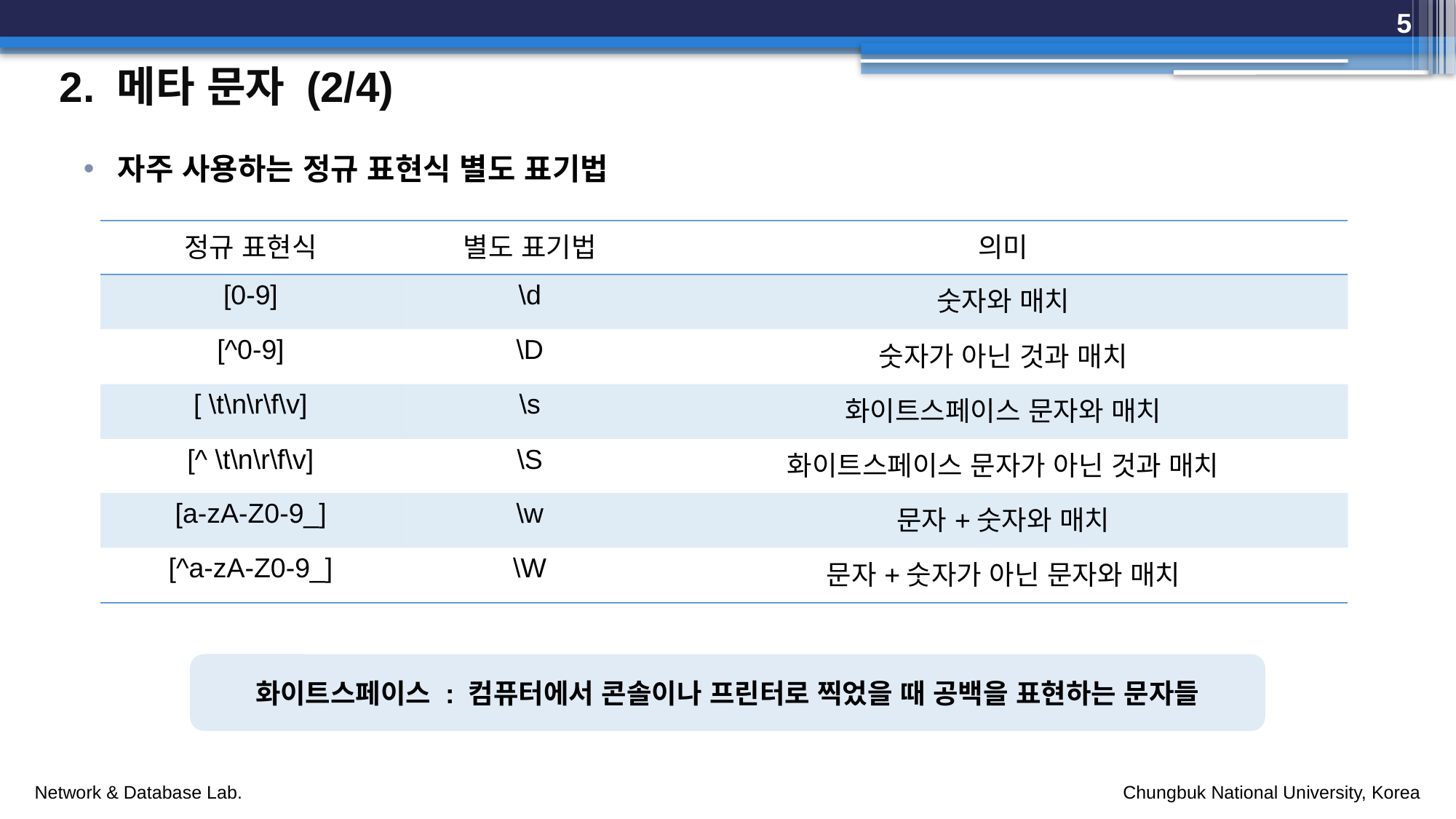

5
# 2. 메타 문자 (2/4)
자주 사용하는 정규 표현식 별도 표기법
| 정규 표현식 | 별도 표기법 | 의미 |
| --- | --- | --- |
| [0-9] | \d | 숫자와 매치 |
| [^0-9] | \D | 숫자가 아닌 것과 매치 |
| [ \t\n\r\f\v] | \s | 화이트스페이스 문자와 매치 |
| [^ \t\n\r\f\v] | \S | 화이트스페이스 문자가 아닌 것과 매치 |
| [a-zA-Z0-9\_] | \w | 문자+숫자와 매치 |
| [^a-zA-Z0-9\_] | \W | 문자+숫자가 아닌 문자와 매치 |
화이트스페이스 : 컴퓨터에서 콘솔이나 프린터로 찍었을 때 공백을 표현하는 문자들